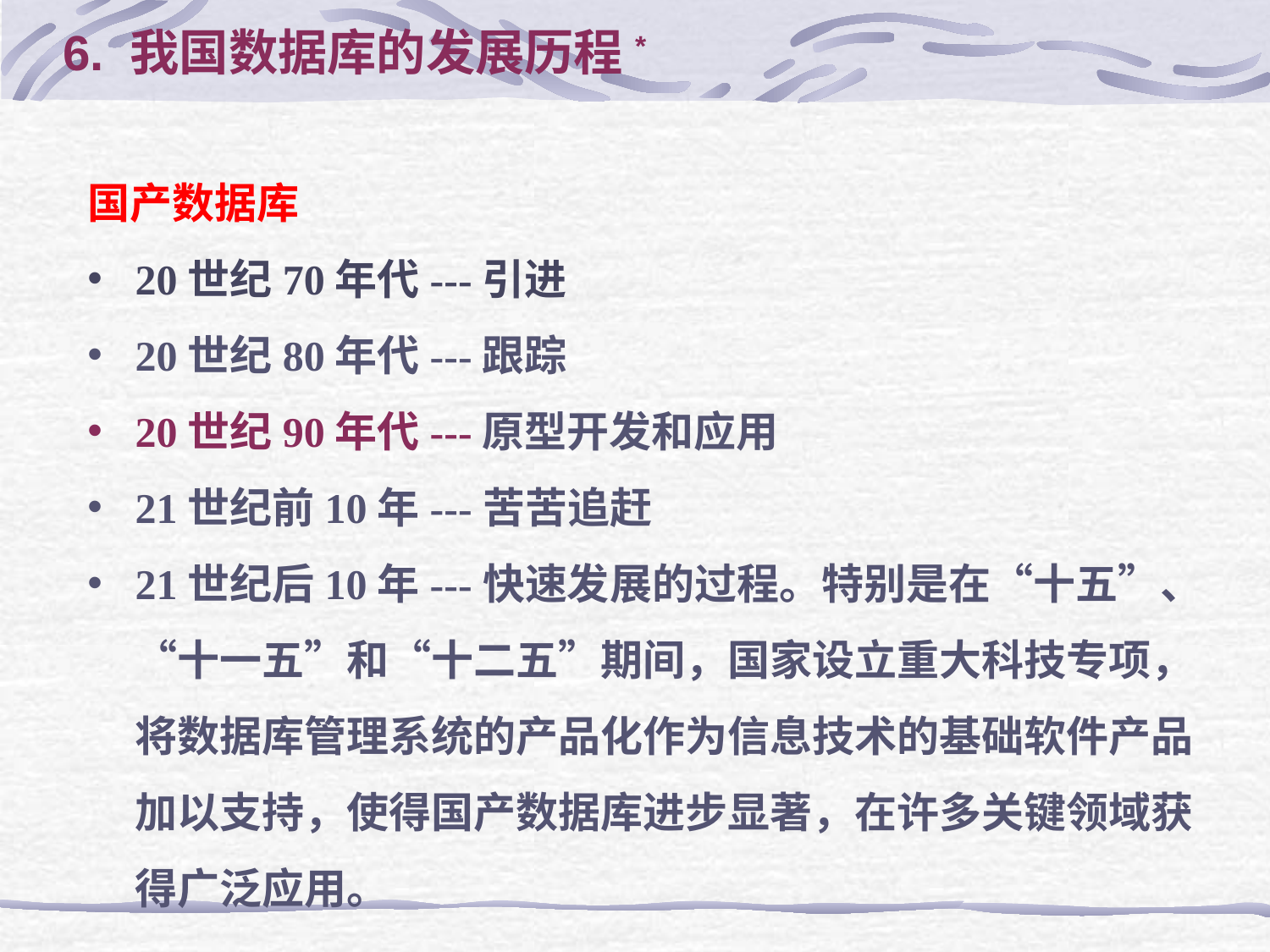

6. 我国数据库的发展历程*
国产数据库
20世纪70年代---引进
20世纪80年代---跟踪
20世纪90年代---原型开发和应用
21世纪前10年---苦苦追赶
21世纪后10年---快速发展的过程。特别是在“十五”、 “十一五”和“十二五”期间，国家设立重大科技专项，将数据库管理系统的产品化作为信息技术的基础软件产品加以支持，使得国产数据库进步显著，在许多关键领域获得广泛应用。